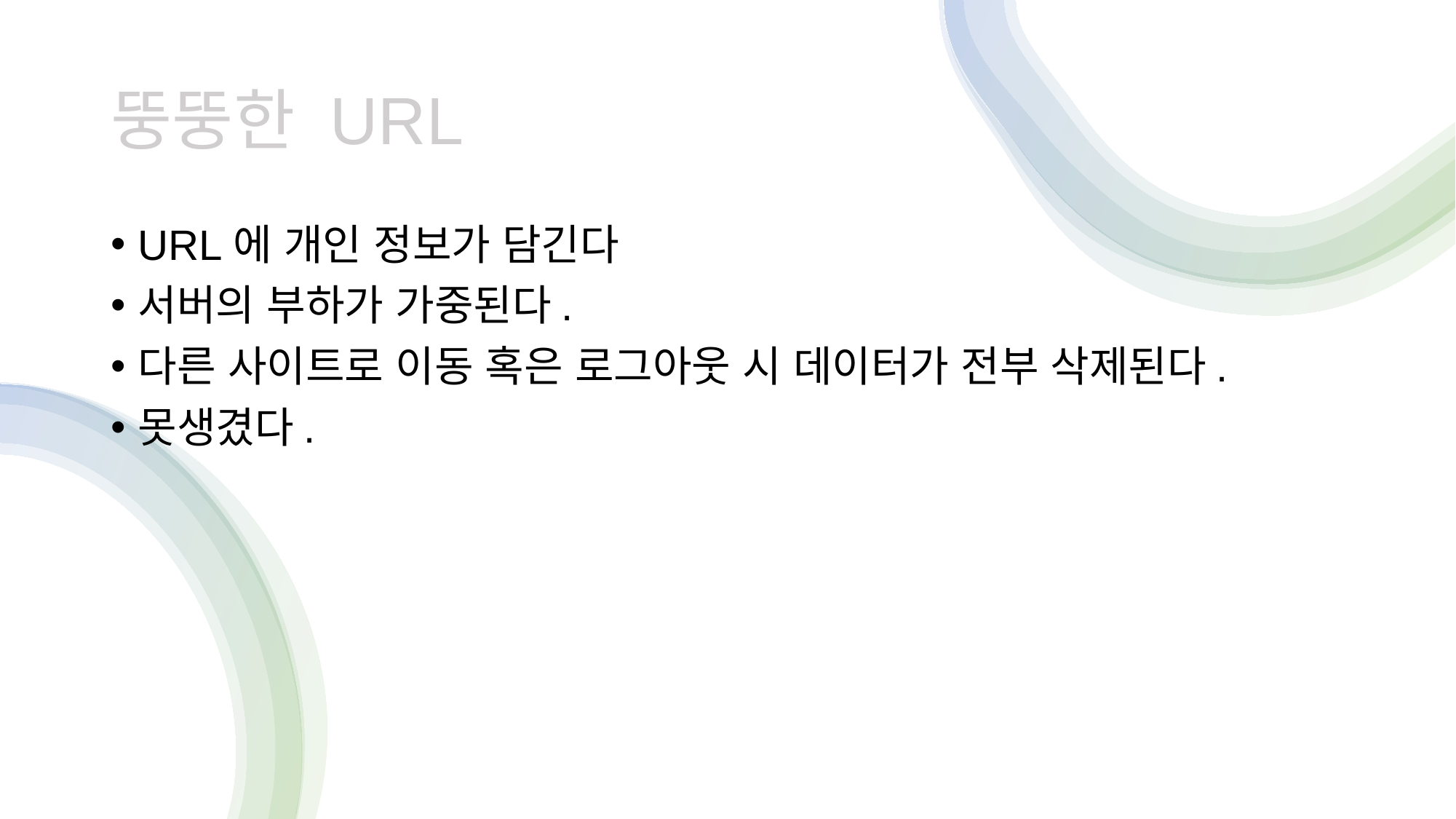

# 뚱뚱한 URL
URL에 개인 정보가 담긴다
서버의 부하가 가중된다.
다른 사이트로 이동 혹은 로그아웃 시 데이터가 전부 삭제된다.
못생겼다.